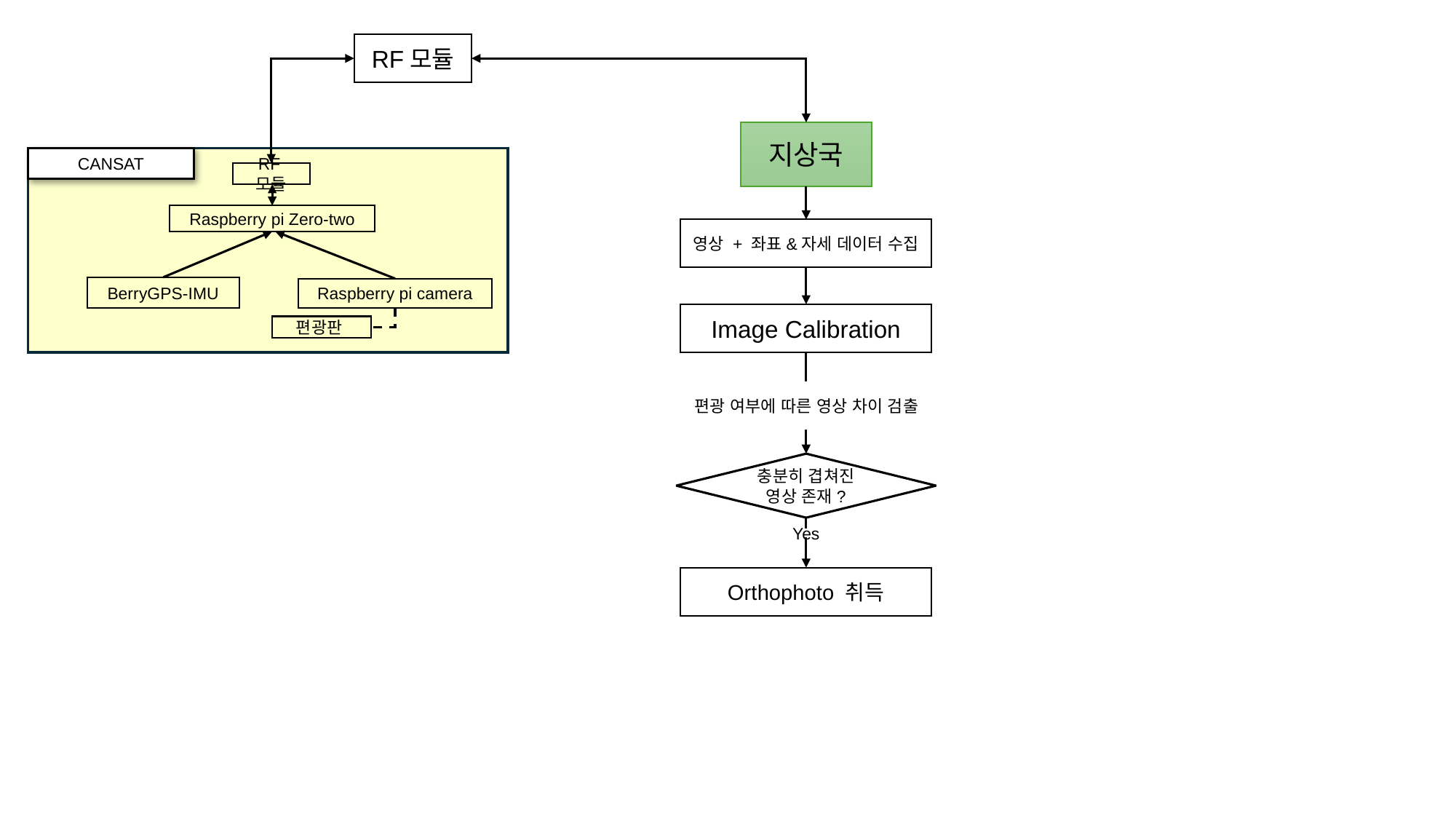

RF모듈
지상국

CANSAT
RF모듈
Raspberry pi Zero-two
BerryGPS-IMU
Raspberry pi camera
편광판
영상 + 좌표&자세 데이터 수집
Image Calibration
편광 여부에 따른 영상 차이 검출
충분히 겹쳐진 영상 존재?
Yes
Orthophoto 취득